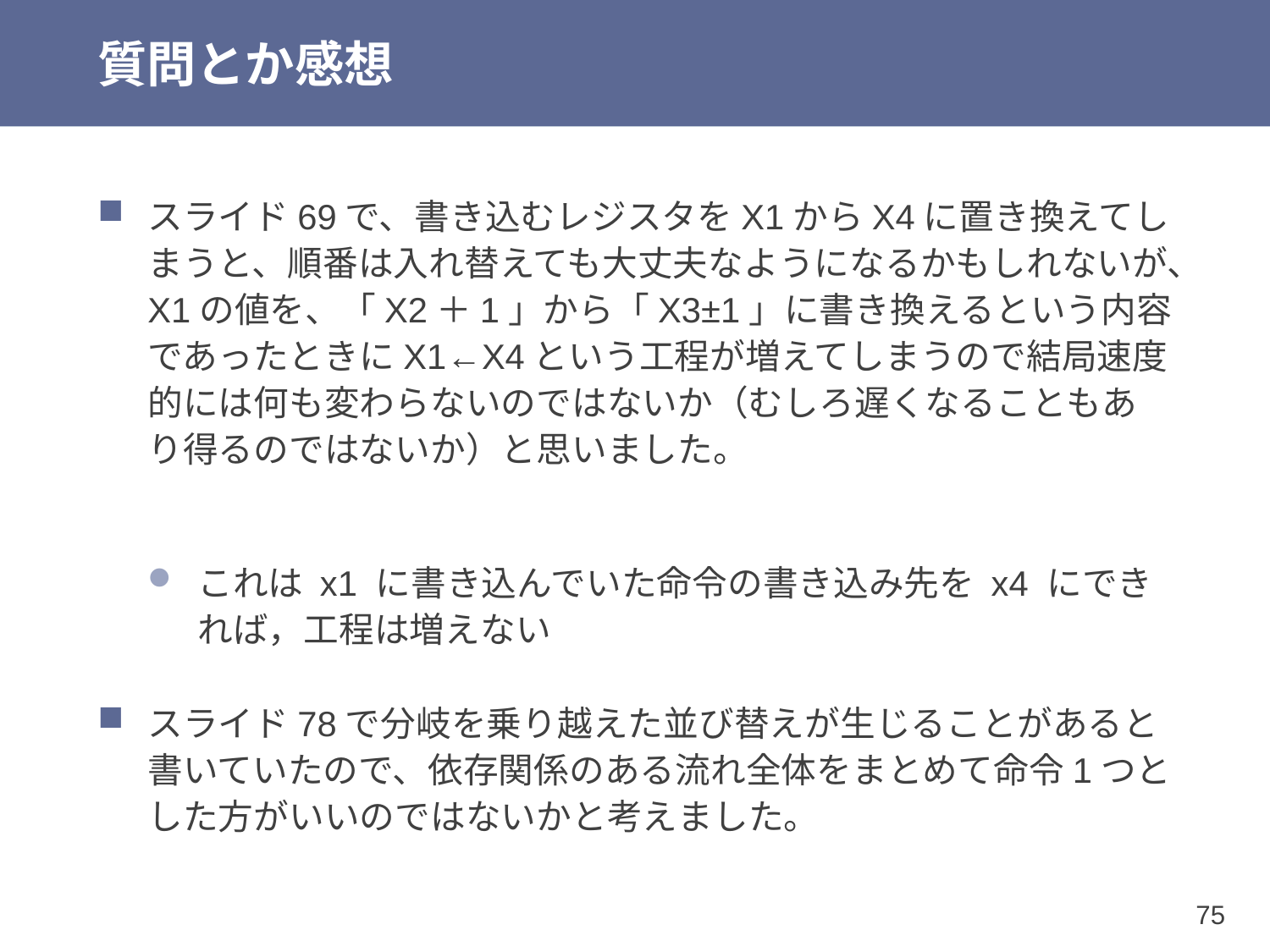

# 質問とか感想
スライド69で、書き込むレジスタをX1からX4に置き換えてしまうと、順番は入れ替えても大丈夫なようになるかもしれないが、X1の値を、「X2＋1」から「X3±1」に書き換えるという内容であったときにX1←X4という工程が増えてしまうので結局速度的には何も変わらないのではないか（むしろ遅くなることもあり得るのではないか）と思いました。

これは x1 に書き込んでいた命令の書き込み先を x4 にできれば，工程は増えない
スライド78で分岐を乗り越えた並び替えが生じることがあると書いていたので、依存関係のある流れ全体をまとめて命令1つとした方がいいのではないかと考えました。